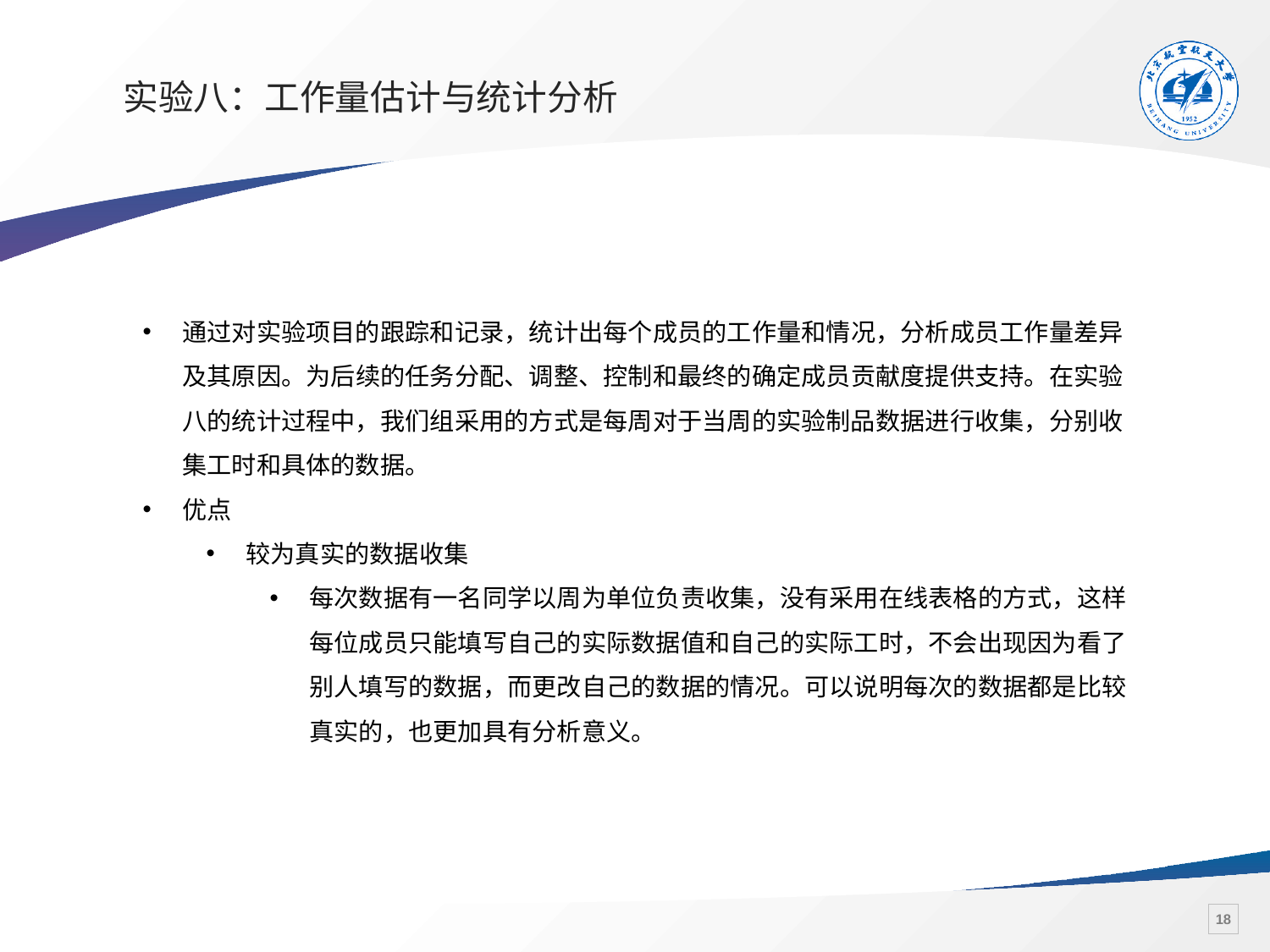

# 实验八：工作量估计与统计分析
通过对实验项目的跟踪和记录，统计出每个成员的工作量和情况，分析成员工作量差异及其原因。为后续的任务分配、调整、控制和最终的确定成员贡献度提供支持。在实验八的统计过程中，我们组采用的方式是每周对于当周的实验制品数据进行收集，分别收集工时和具体的数据。
优点
较为真实的数据收集
每次数据有一名同学以周为单位负责收集，没有采用在线表格的方式，这样每位成员只能填写自己的实际数据值和自己的实际工时，不会出现因为看了别人填写的数据，而更改自己的数据的情况。可以说明每次的数据都是比较真实的，也更加具有分析意义。